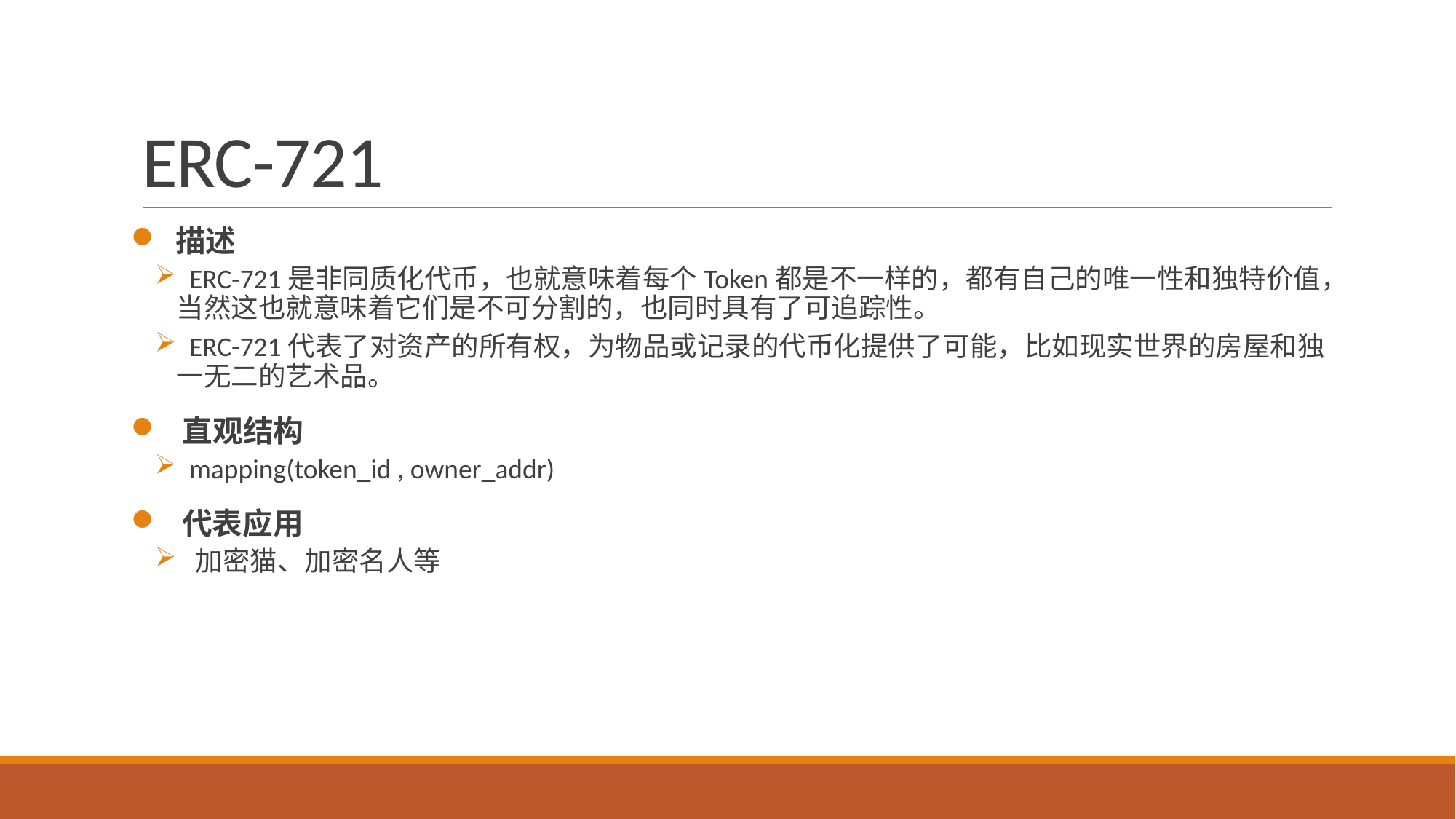

# ERC-721
 描述
  ERC-721是非同质化代币，也就意味着每个Token都是不一样的，都有自己的唯一性和独特价值，当然这也就意味着它们是不可分割的，也同时具有了可追踪性。
  ERC-721代表了对资产的所有权，为物品或记录的代币化提供了可能，比如现实世界的房屋和独一无二的艺术品。
  直观结构
  mapping(token_id , owner_addr)
  代表应用
  加密猫、加密名人等